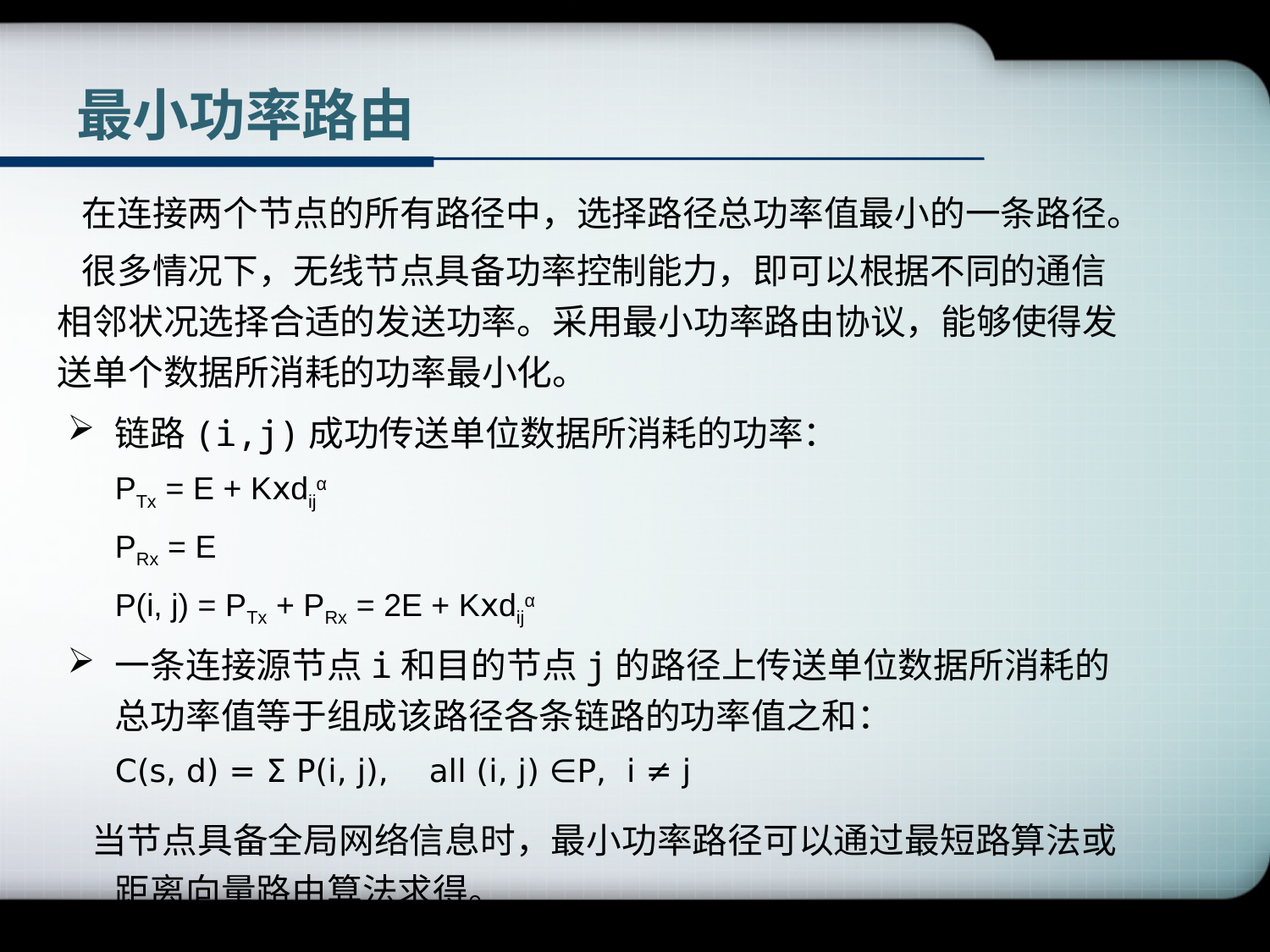

# 最小功率路由
  在连接两个节点的所有路径中，选择路径总功率值最小的一条路径。
  很多情况下，无线节点具备功率控制能力，即可以根据不同的通信相邻状况选择合适的发送功率。采用最小功率路由协议，能够使得发送单个数据所消耗的功率最小化。
链路(i,j)成功传送单位数据所消耗的功率：
	PTx = E + Kⅹdijα
	PRx = E
	P(i, j) = PTx + PRx = 2E + Kⅹdijα
一条连接源节点i和目的节点j的路径上传送单位数据所消耗的总功率值等于组成该路径各条链路的功率值之和：
	C(s, d) = Σ P(i, j),    all (i, j) ∈P,  i ≠ j
  当节点具备全局网络信息时，最小功率路径可以通过最短路算法或距离向量路由算法求得。